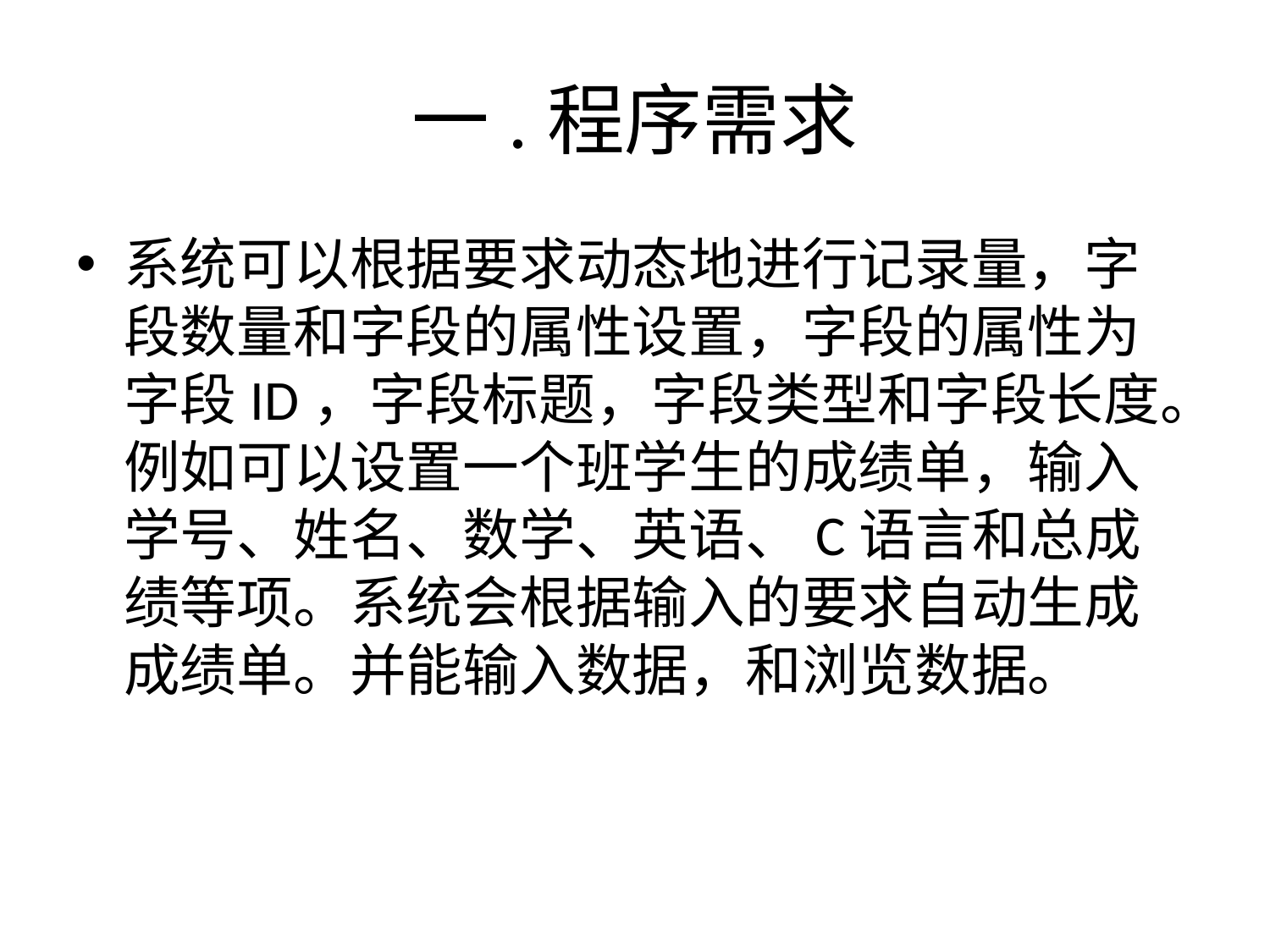

# 一.程序需求
系统可以根据要求动态地进行记录量，字段数量和字段的属性设置，字段的属性为字段ID，字段标题，字段类型和字段长度。例如可以设置一个班学生的成绩单，输入学号、姓名、数学、英语、C语言和总成绩等项。系统会根据输入的要求自动生成成绩单。并能输入数据，和浏览数据。